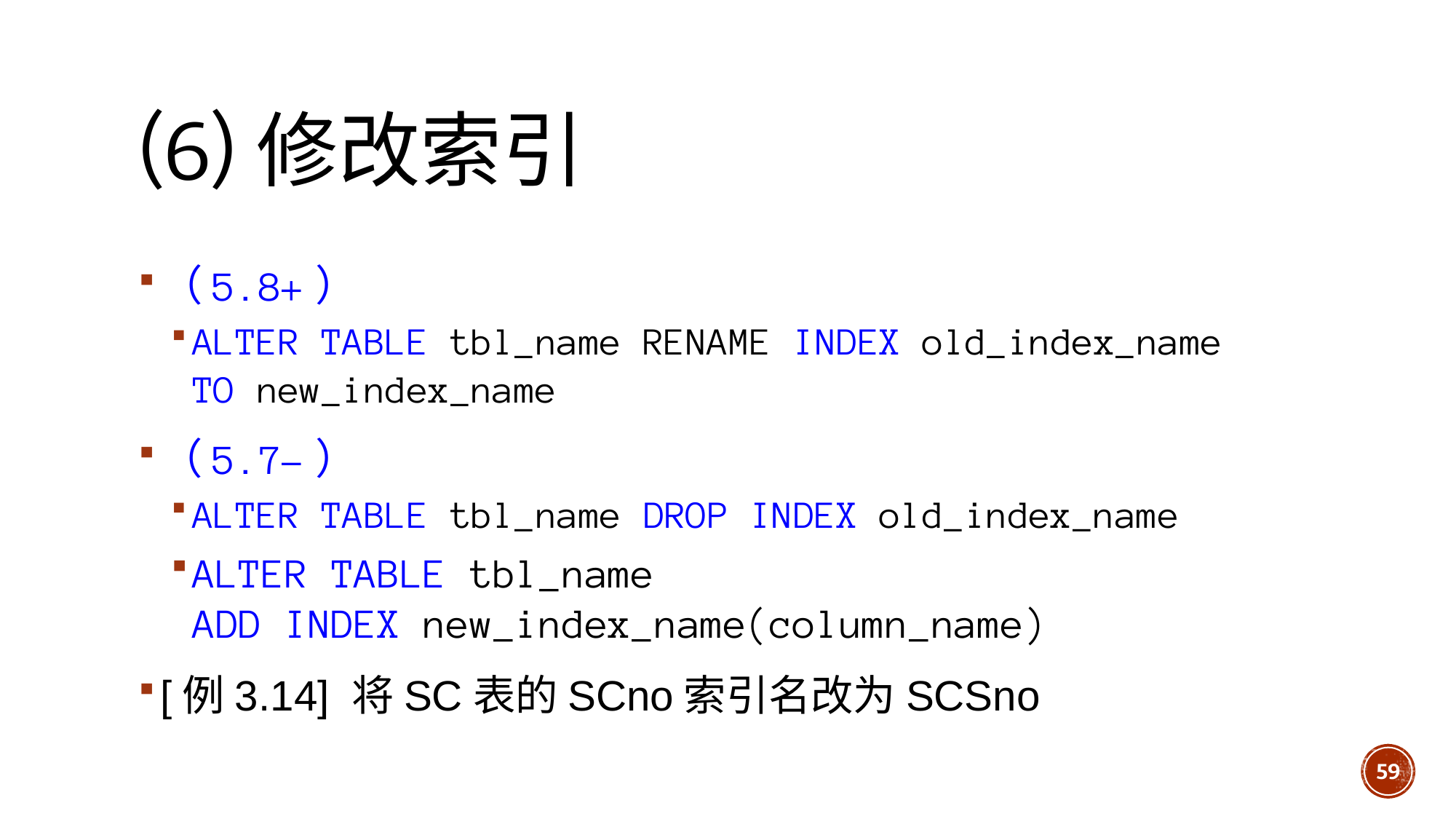

# (6)修改索引
（5.8+）
ALTER TABLE tbl_name RENAME INDEX old_index_name TO new_index_name
（5.7-）
ALTER TABLE tbl_name DROP INDEX old_index_name
ALTER TABLE tbl_name ADD INDEX new_index_name(column_name)
[例3.14] 将SC表的SCno索引名改为SCSno

59